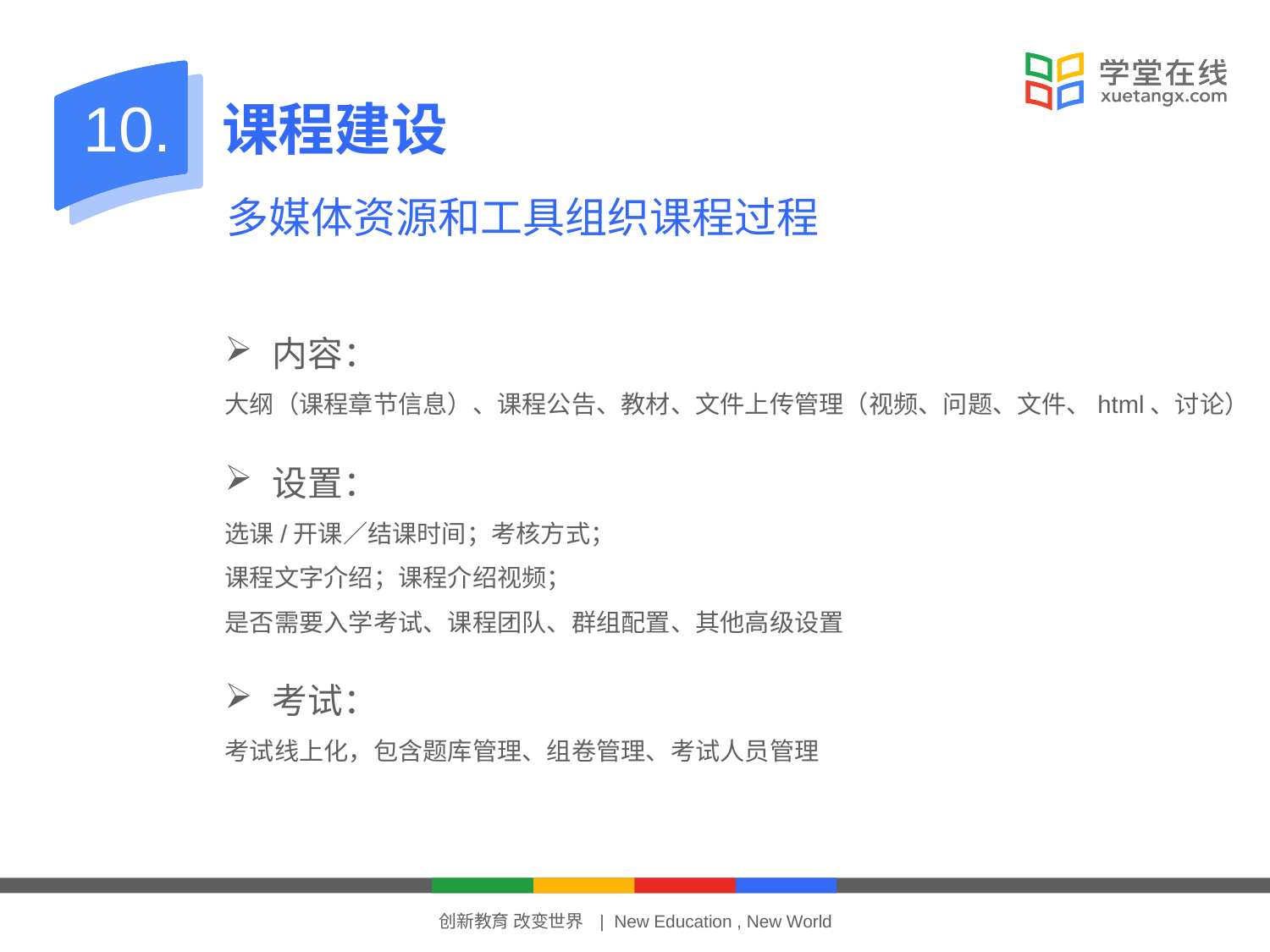

10.
课程建设
多媒体资源和工具组织课程过程
内容：
大纲（课程章节信息）、课程公告、教材、文件上传管理（视频、问题、文件、html、讨论）
设置：
选课/开课／结课时间；考核方式；
课程文字介绍；课程介绍视频；
是否需要入学考试、课程团队、群组配置、其他高级设置
考试：
考试线上化，包含题库管理、组卷管理、考试人员管理